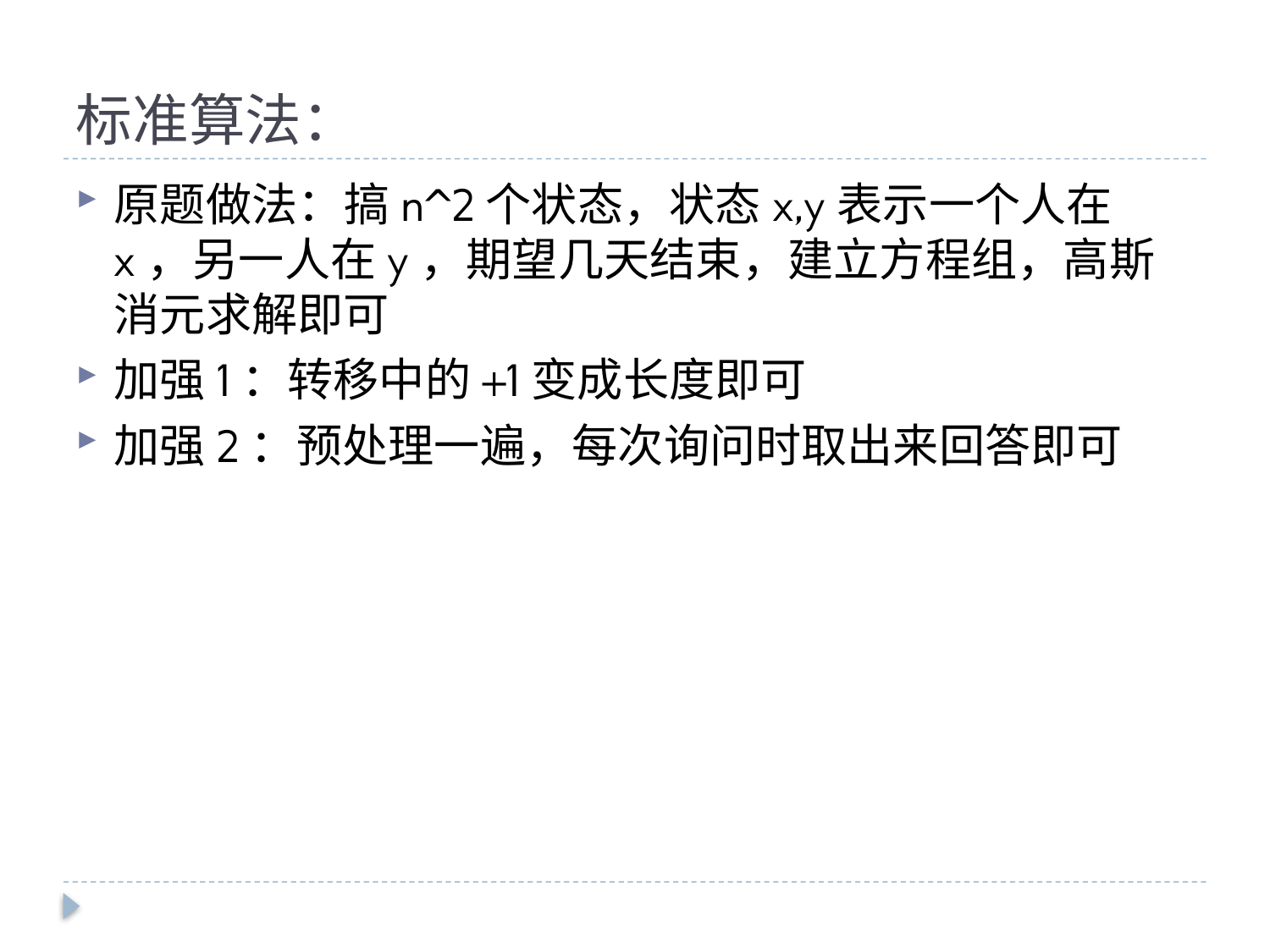

# 标准算法：
原题做法：搞n^2个状态，状态x,y表示一个人在x，另一人在y，期望几天结束，建立方程组，高斯消元求解即可
加强1：转移中的+1变成长度即可
加强2：预处理一遍，每次询问时取出来回答即可